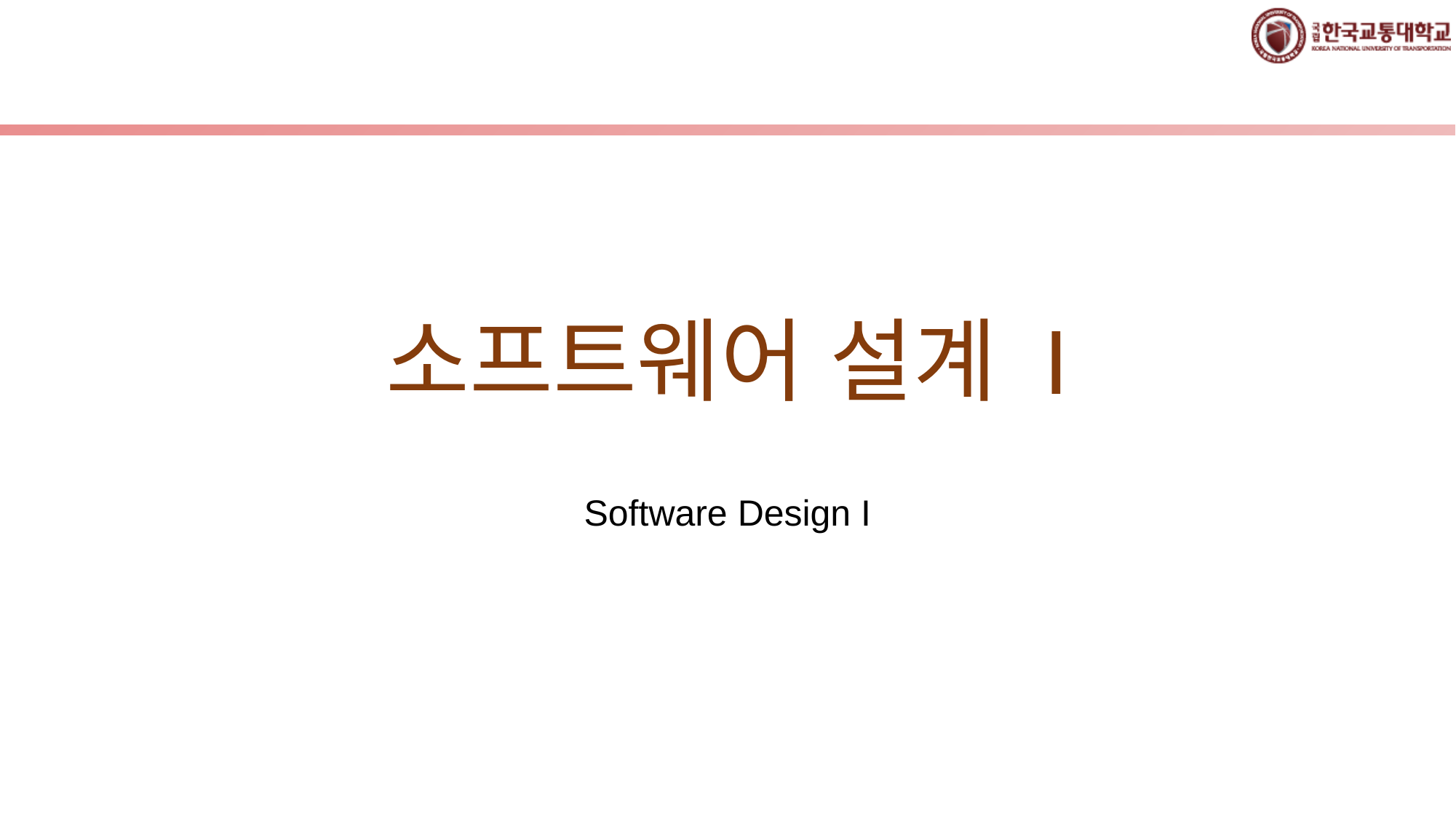

# 소프트웨어 설계 I

Software Design I